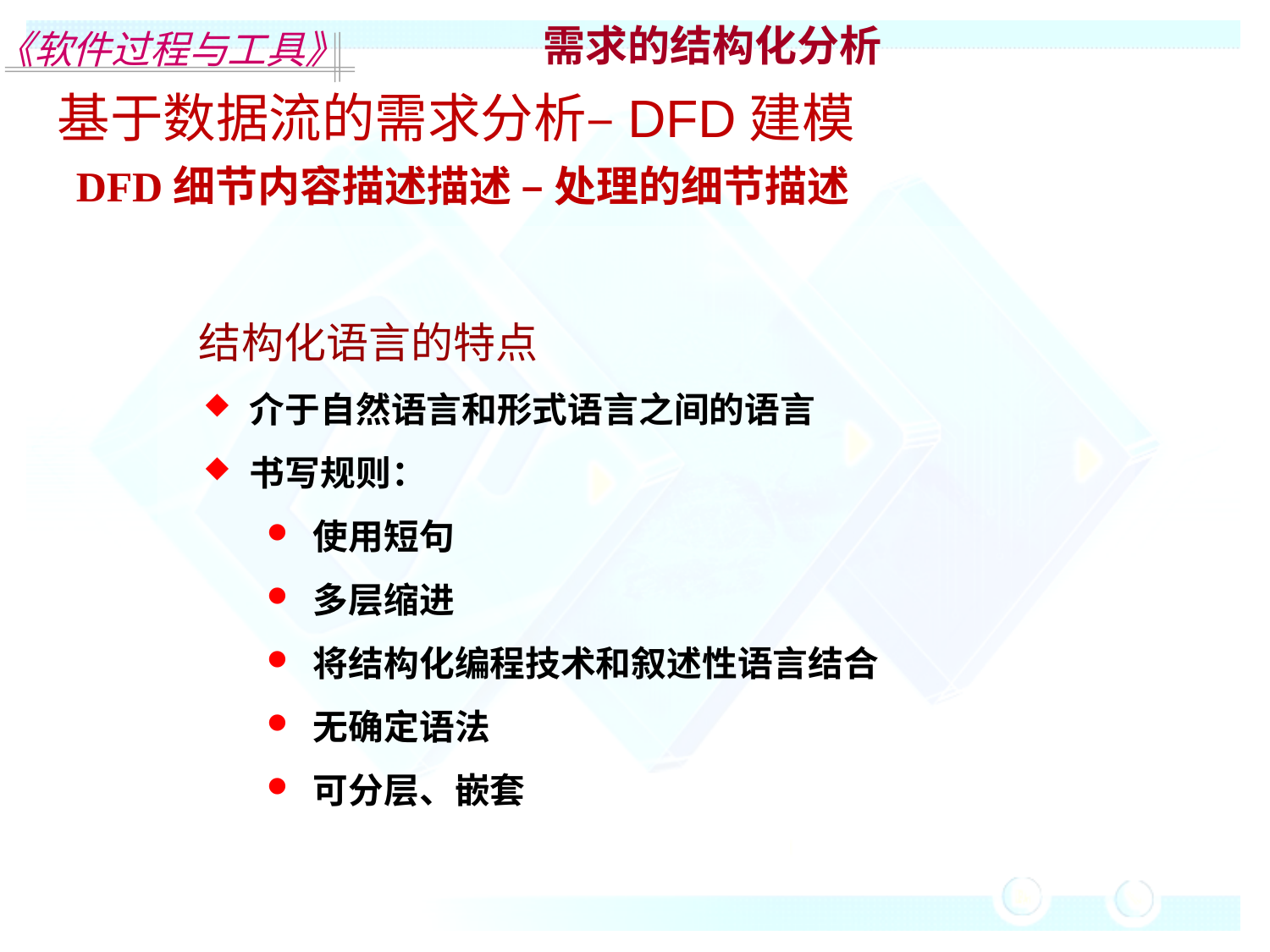

需求的结构化分析
基于数据流的需求分析–DFD建模
DFD细节内容描述描述 – 处理的细节描述
  结构化语言的特点
 介于自然语言和形式语言之间的语言
 书写规则：
 使用短句
 多层缩进
 将结构化编程技术和叙述性语言结合
 无确定语法
 可分层、嵌套